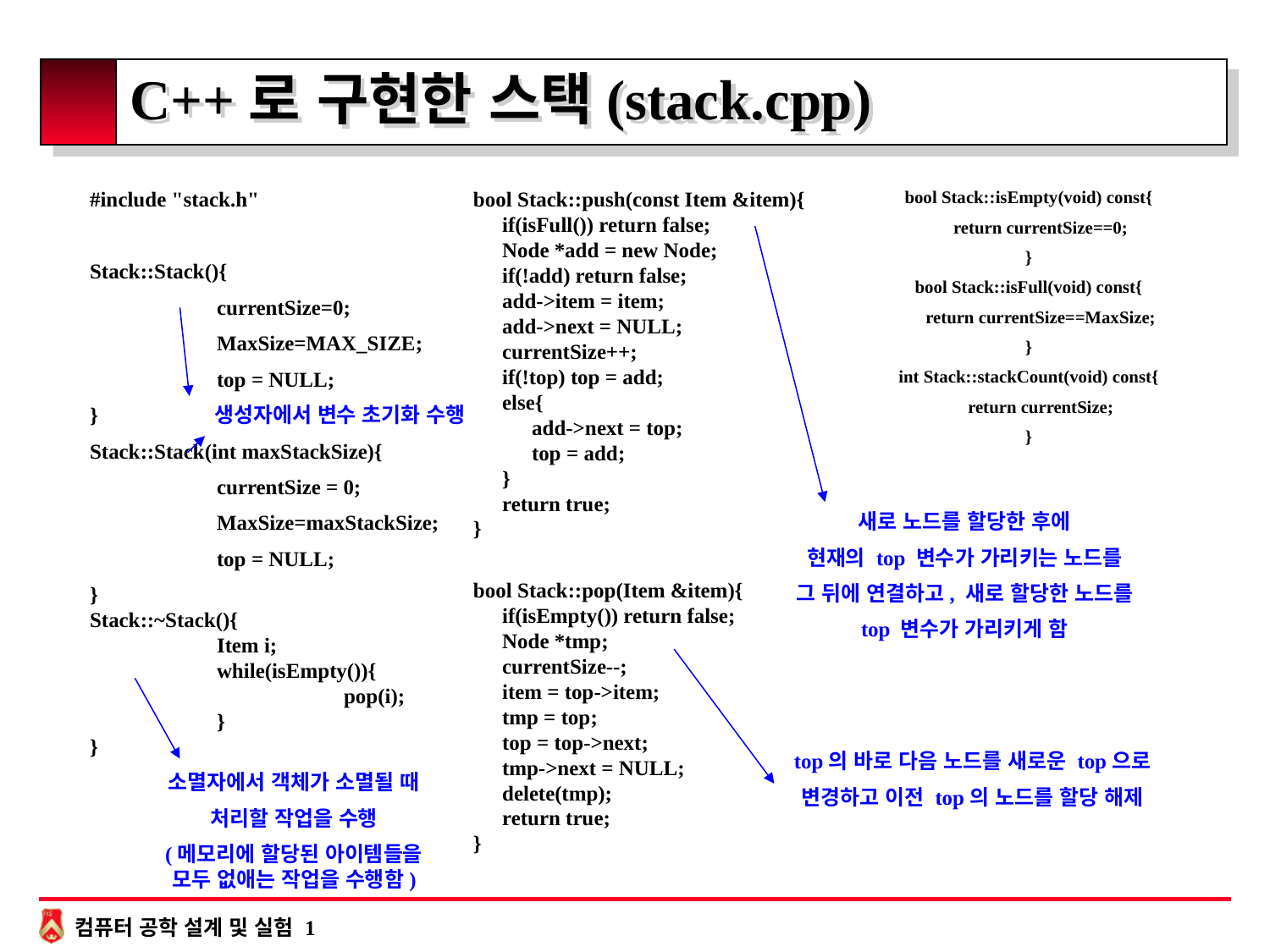

# C++로 구현한 스택(stack.cpp)
#include "stack.h"

Stack::Stack(){
	currentSize=0;
	MaxSize=MAX_SIZE;
	top = NULL;
}
Stack::Stack(int maxStackSize){
	currentSize = 0;
	MaxSize=maxStackSize;
	top = NULL;
}
Stack::~Stack(){
	Item i;
	while(isEmpty()){
		pop(i);
	}
}
bool Stack::push(const Item &item){
     if(isFull()) return false;
     Node *add = new Node;
     if(!add) return false;
     add->item = item;
     add->next = NULL;
     currentSize++;
     if(!top) top = add;
     else{
          add->next = top;
          top = add;
     }
     return true;
}

bool Stack::pop(Item &item){
     if(isEmpty()) return false;
     Node *tmp;
     currentSize--;
     item = top->item;
     tmp = top;
     top = top->next;
     tmp->next = NULL;
     delete(tmp);
     return true;
}
bool Stack::isEmpty(void) const{
     return currentSize==0;
}
bool Stack::isFull(void) const{
     return currentSize==MaxSize;
}
int Stack::stackCount(void) const{
     return currentSize;
}

생성자에서 변수 초기화 수행

새로 노드를 할당한 후에
현재의 top 변수가 가리키는 노드를
그 뒤에 연결하고, 새로 할당한 노드를
top 변수가 가리키게 함

top의 바로 다음 노드를 새로운 top으로
변경하고 이전 top의 노드를 할당 해제
소멸자에서 객체가 소멸될 때
처리할 작업을 수행
(메모리에 할당된 아이템들을
모두 없애는 작업을 수행함)